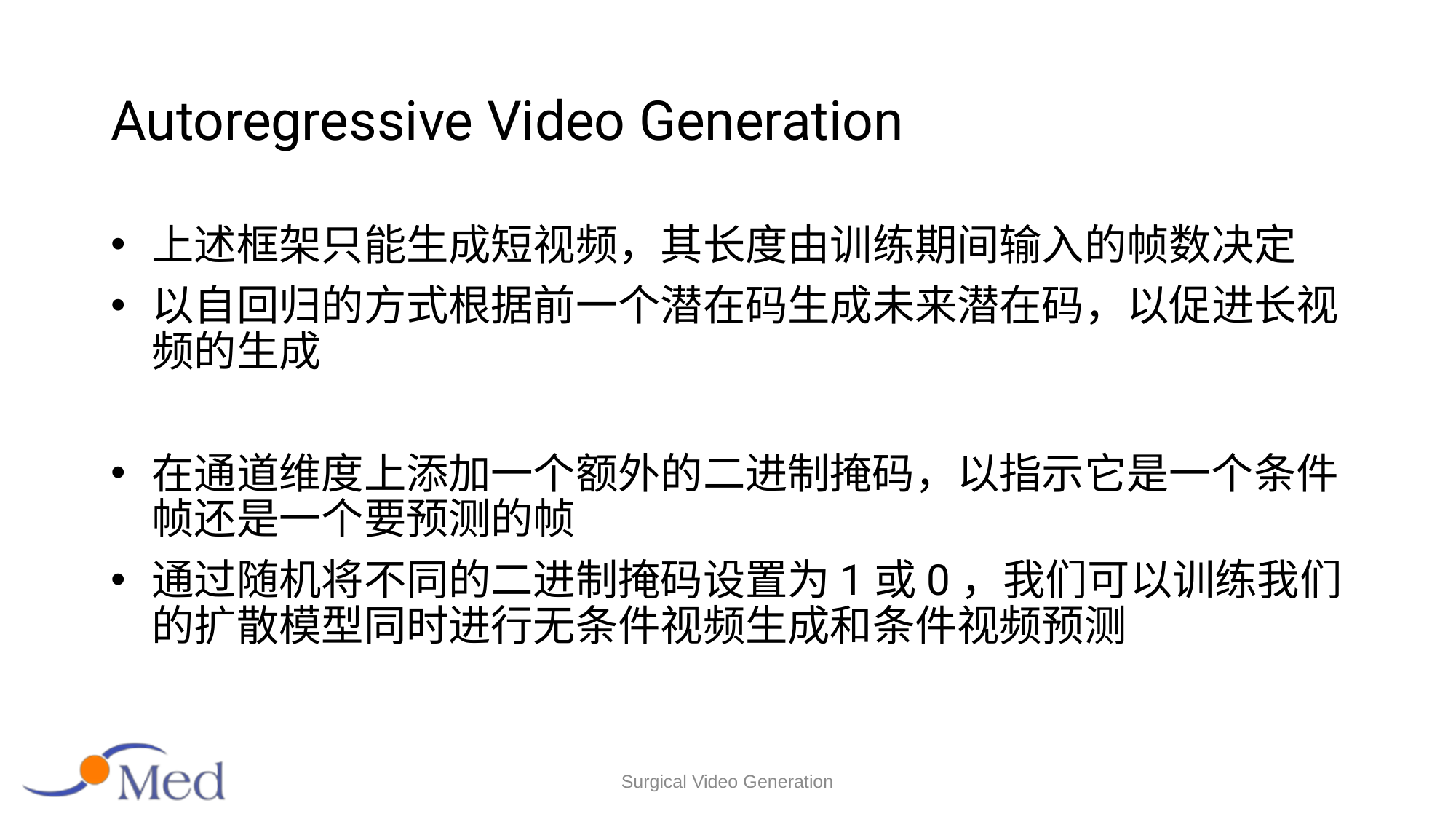

# Autoregressive Video Generation
上述框架只能生成短视频，其长度由训练期间输入的帧数决定
以自回归的方式根据前一个潜在码生成未来潜在码，以促进长视频的生成

在通道维度上添加一个额外的二进制掩码，以指示它是一个条件帧还是一个要预测的帧
通过随机将不同的二进制掩码设置为1或0，我们可以训练我们的扩散模型同时进行无条件视频生成和条件视频预测

Surgical Video Generation
12